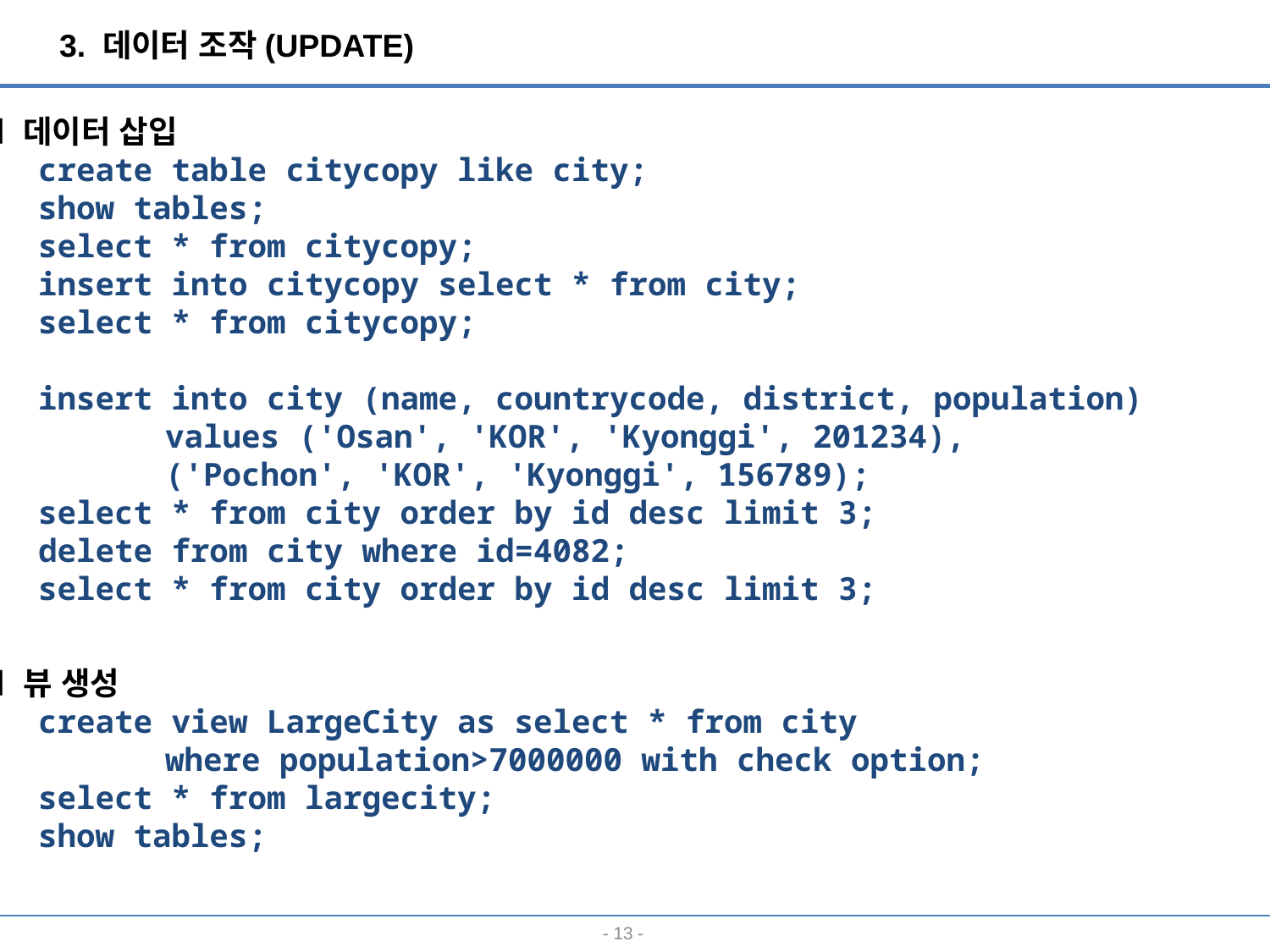

3. 데이터 조작(UPDATE)
■ 데이터 삽입
create table citycopy like city;
show tables;
select * from citycopy;
insert into citycopy select * from city;
select * from citycopy;

insert into city (name, countrycode, district, population)
	values ('Osan', 'KOR', 'Kyonggi', 201234),
	('Pochon', 'KOR', 'Kyonggi', 156789);
select * from city order by id desc limit 3;
delete from city where id=4082;
select * from city order by id desc limit 3;

■ 뷰 생성
create view LargeCity as select * from city
	where population>7000000 with check option;
select * from largecity;
show tables;
- 13 -